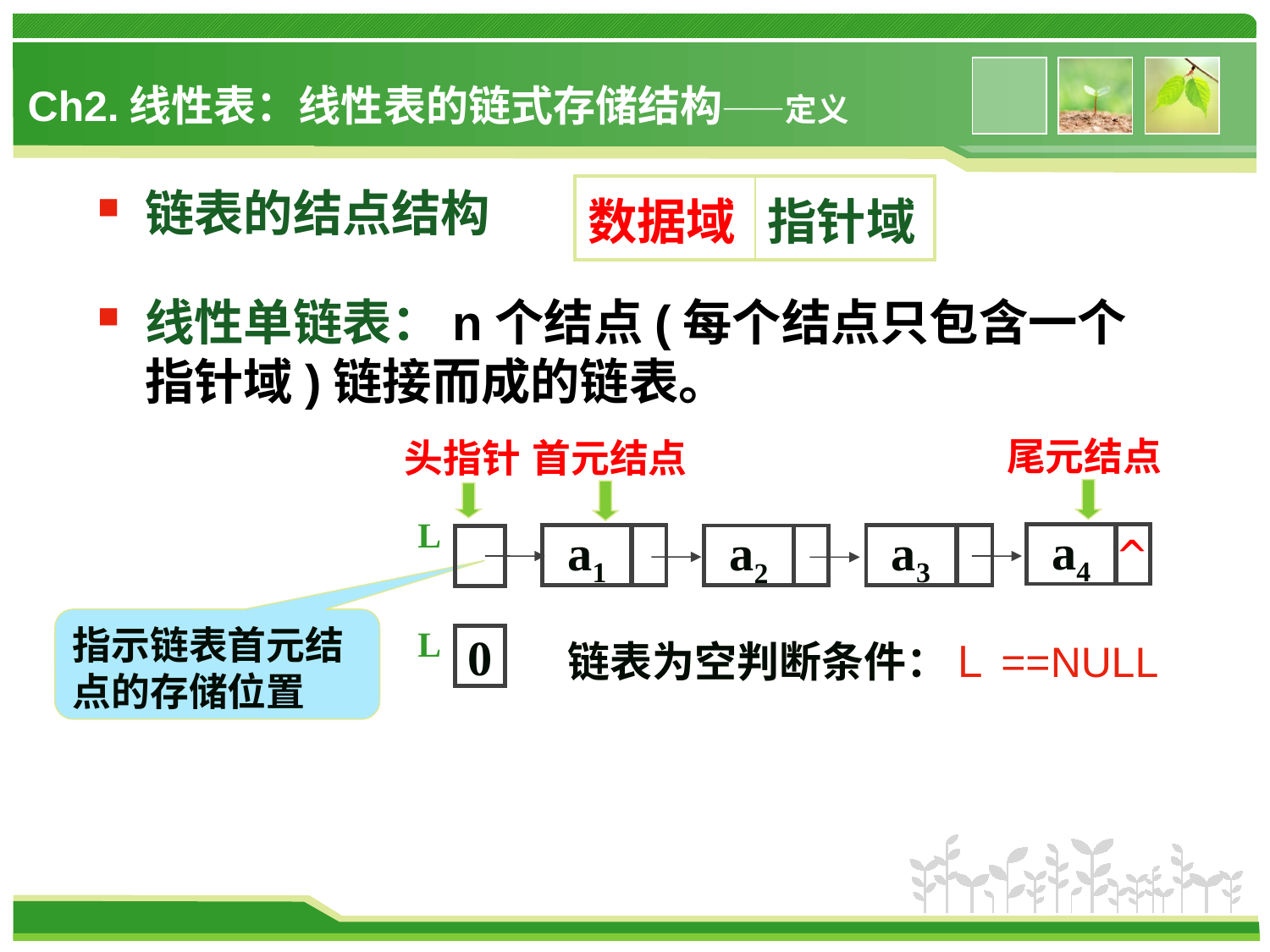

# Ch2.线性表：线性表的链式存储结构——定义
链表的结点结构
线性单链表：n个结点(每个结点只包含一个指针域)链接而成的链表。

| 数据域 | 指针域 |
| --- | --- |
尾元结点

头指针

首元结点

L
a4
^
a1

a3

a2

指示链表首元结点的存储位置
L
0
链表为空判断条件：Ｌ==NULL
39